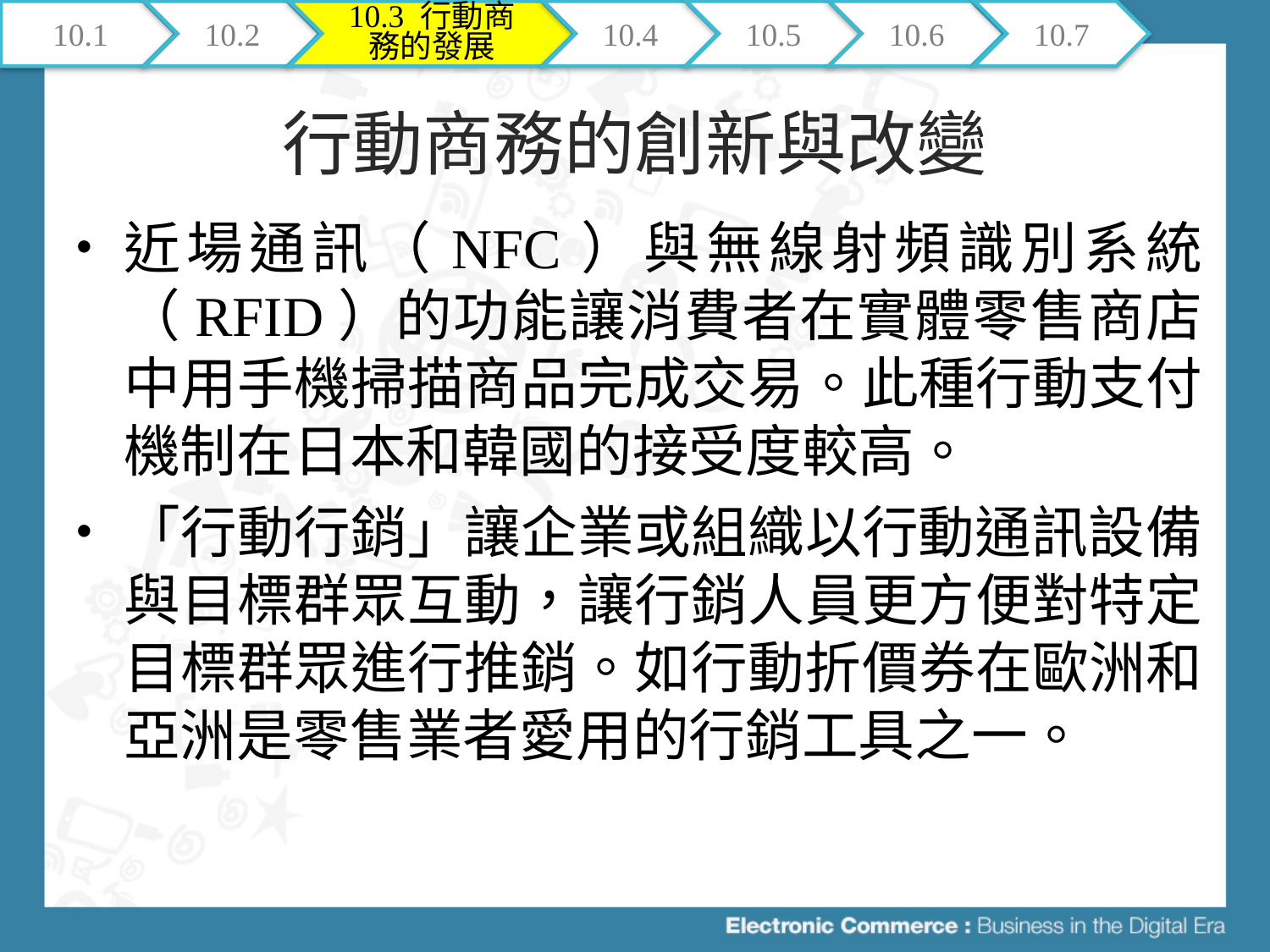

10.1
10.2
10.3 行動商務的發展
10.4
10.5
10.6
10.7
# 行動商務的創新與改變
近場通訊（NFC）與無線射頻識別系統（RFID）的功能讓消費者在實體零售商店中用手機掃描商品完成交易。此種行動支付機制在日本和韓國的接受度較高。
「行動行銷」讓企業或組織以行動通訊設備與目標群眾互動，讓行銷人員更方便對特定目標群眾進行推銷。如行動折價券在歐洲和亞洲是零售業者愛用的行銷工具之一。